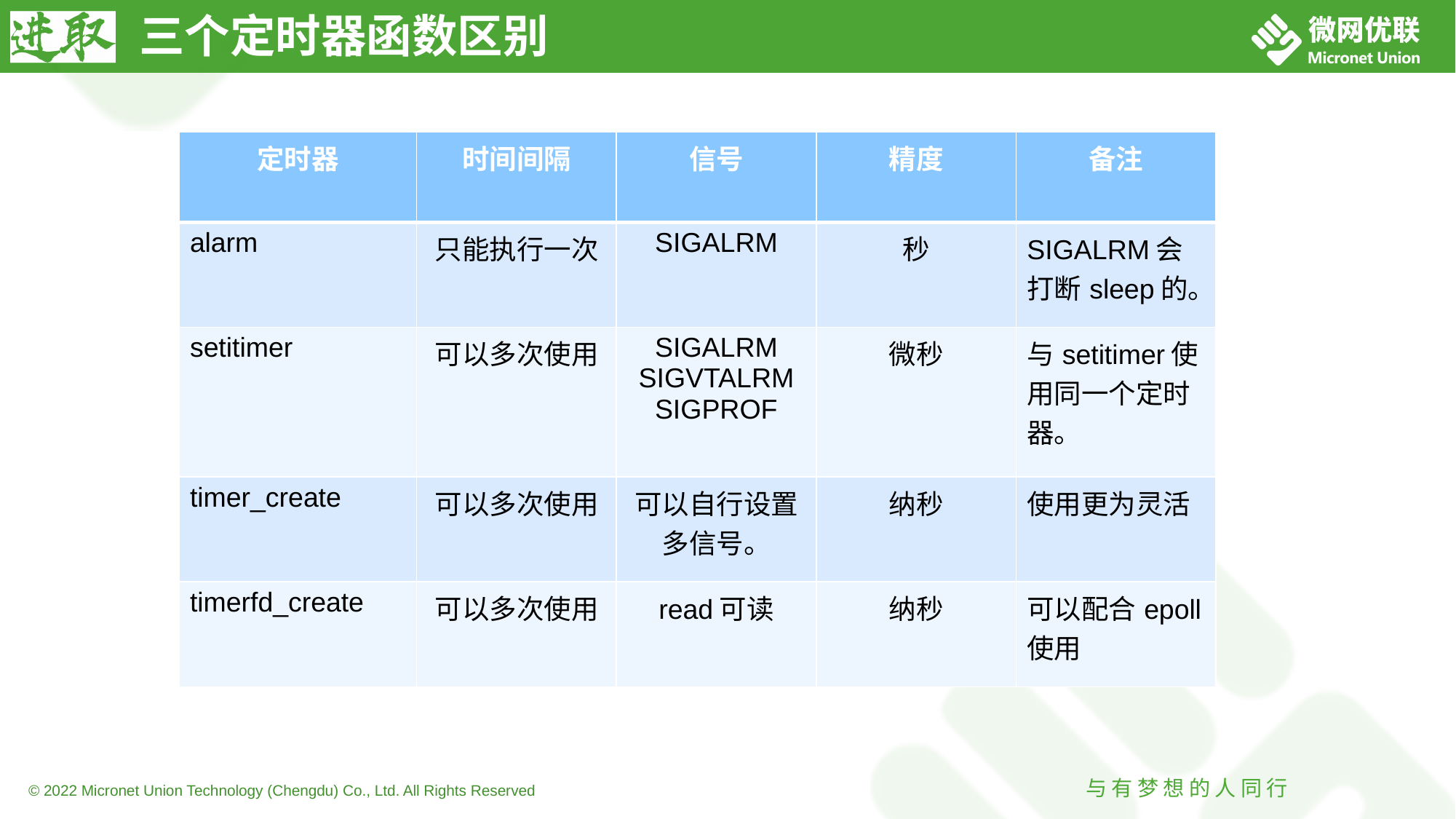

三个定时器函数区别
| 定时器 | 时间间隔 | 信号 | 精度 | 备注 |
| --- | --- | --- | --- | --- |
| alarm | 只能执行一次 | SIGALRM | 秒 | SIGALRM会打断sleep的。 |
| setitimer | 可以多次使用 | SIGALRM SIGVTALRM SIGPROF | 微秒 | 与setitimer使用同一个定时器。 |
| timer\_create | 可以多次使用 | 可以自行设置多信号。 | 纳秒 | 使用更为灵活 |
| timerfd\_create | 可以多次使用 | read可读 | 纳秒 | 可以配合epoll使用 |